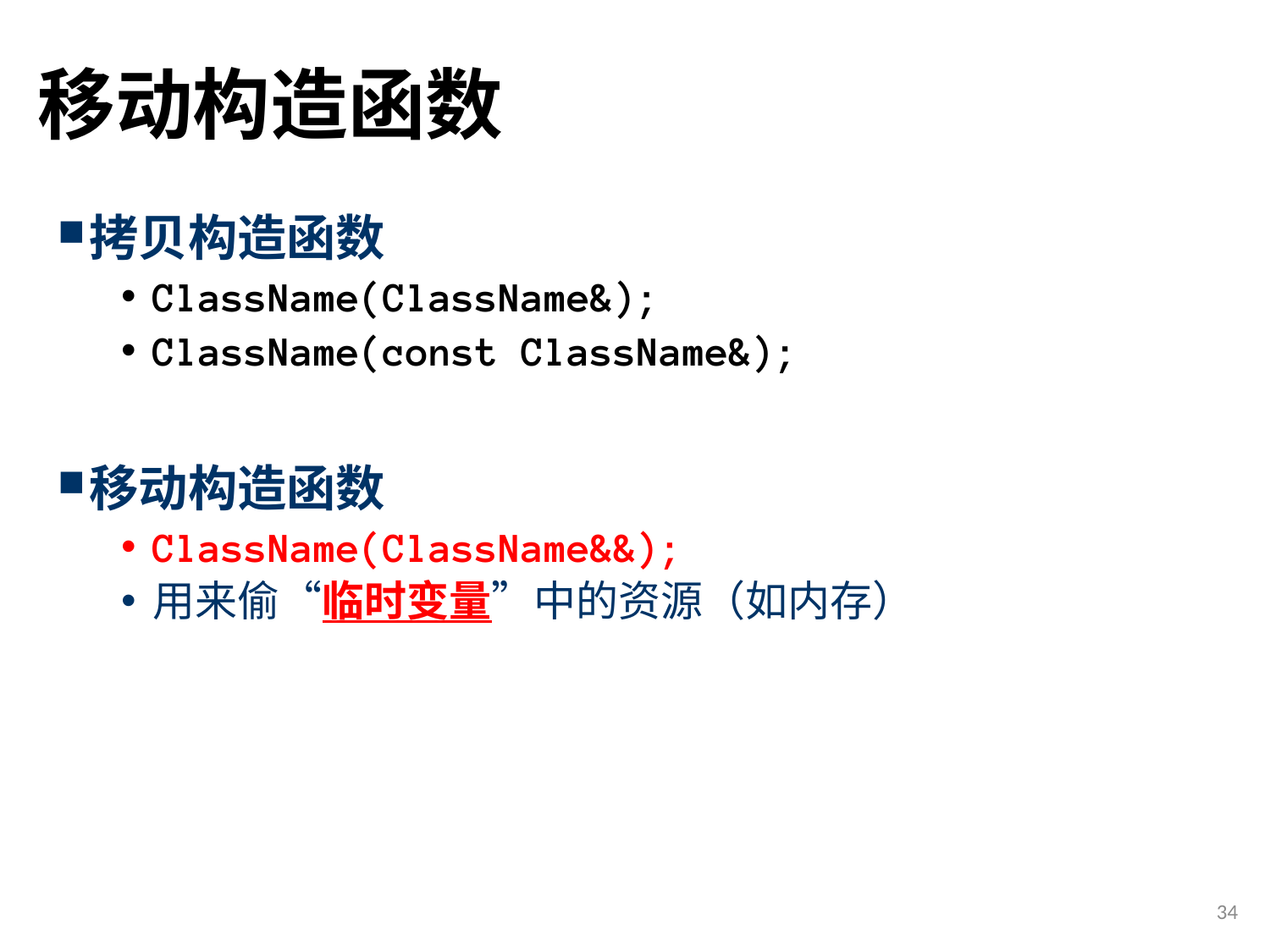

# 移动构造函数
拷贝构造函数
ClassName(ClassName&);
ClassName(const ClassName&);

移动构造函数
ClassName(ClassName&&);
用来偷“临时变量”中的资源（如内存）
34